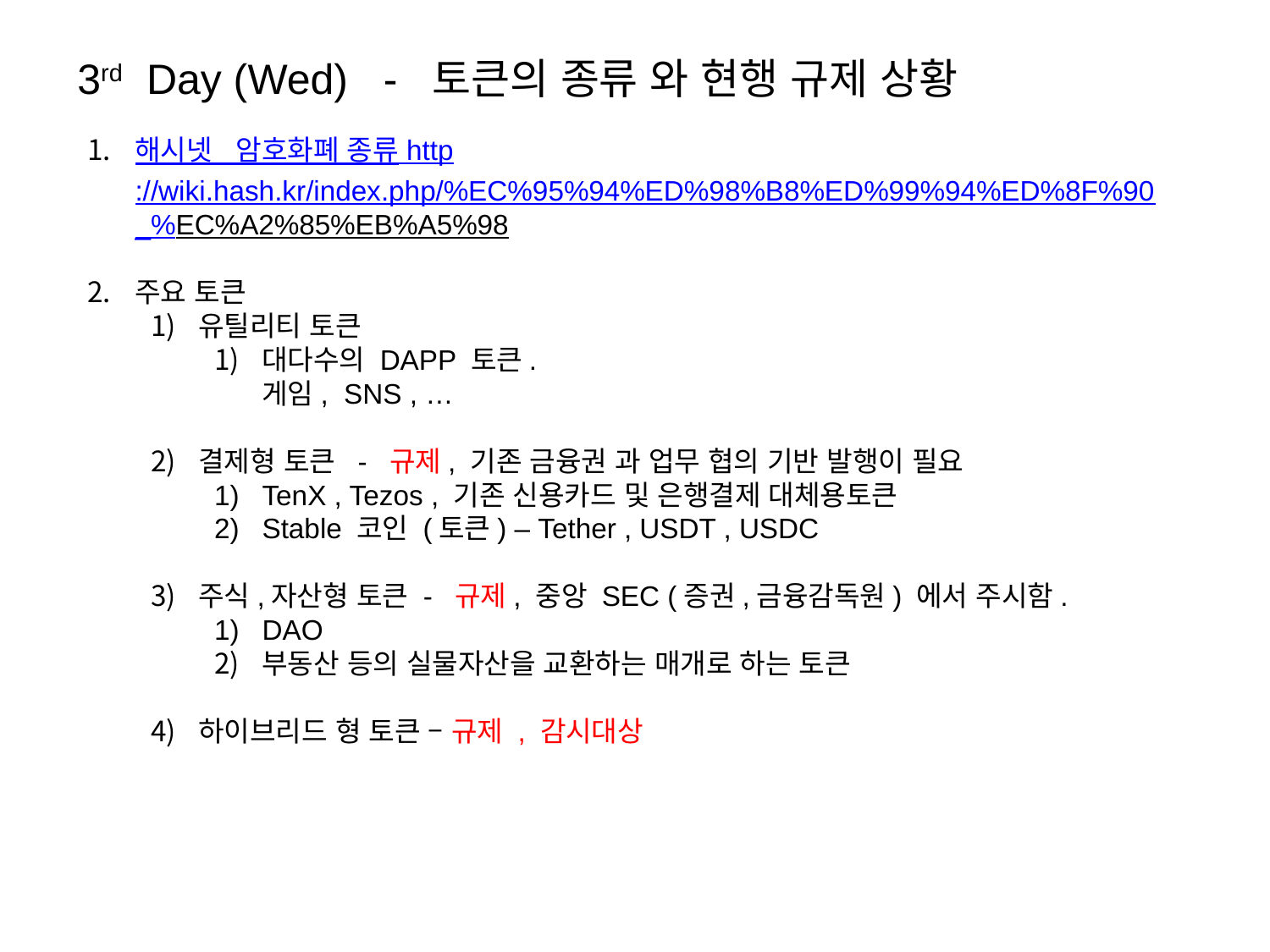

3rd  Day (Wed)   -  토큰의 종류 와 현행 규제 상황
해시넷   암호화폐 종류 http://wiki.hash.kr/index.php/%EC%95%94%ED%98%B8%ED%99%94%ED%8F%90_%EC%A2%85%EB%A5%98

주요 토큰
유틸리티 토큰
대다수의 DAPP 토큰.
게임,  SNS , …

결제형 토큰  -  규제, 기존 금융권 과 업무 협의 기반 발행이 필요
TenX , Tezos , 기존 신용카드 및 은행결제 대체용토큰
Stable 코인 (토큰) – Tether , USDT , USDC

주식,자산형 토큰 -  규제, 중앙 SEC (증권,금융감독원) 에서 주시함.
DAO
부동산 등의 실물자산을 교환하는 매개로 하는 토큰

하이브리드 형 토큰 – 규제 , 감시대상